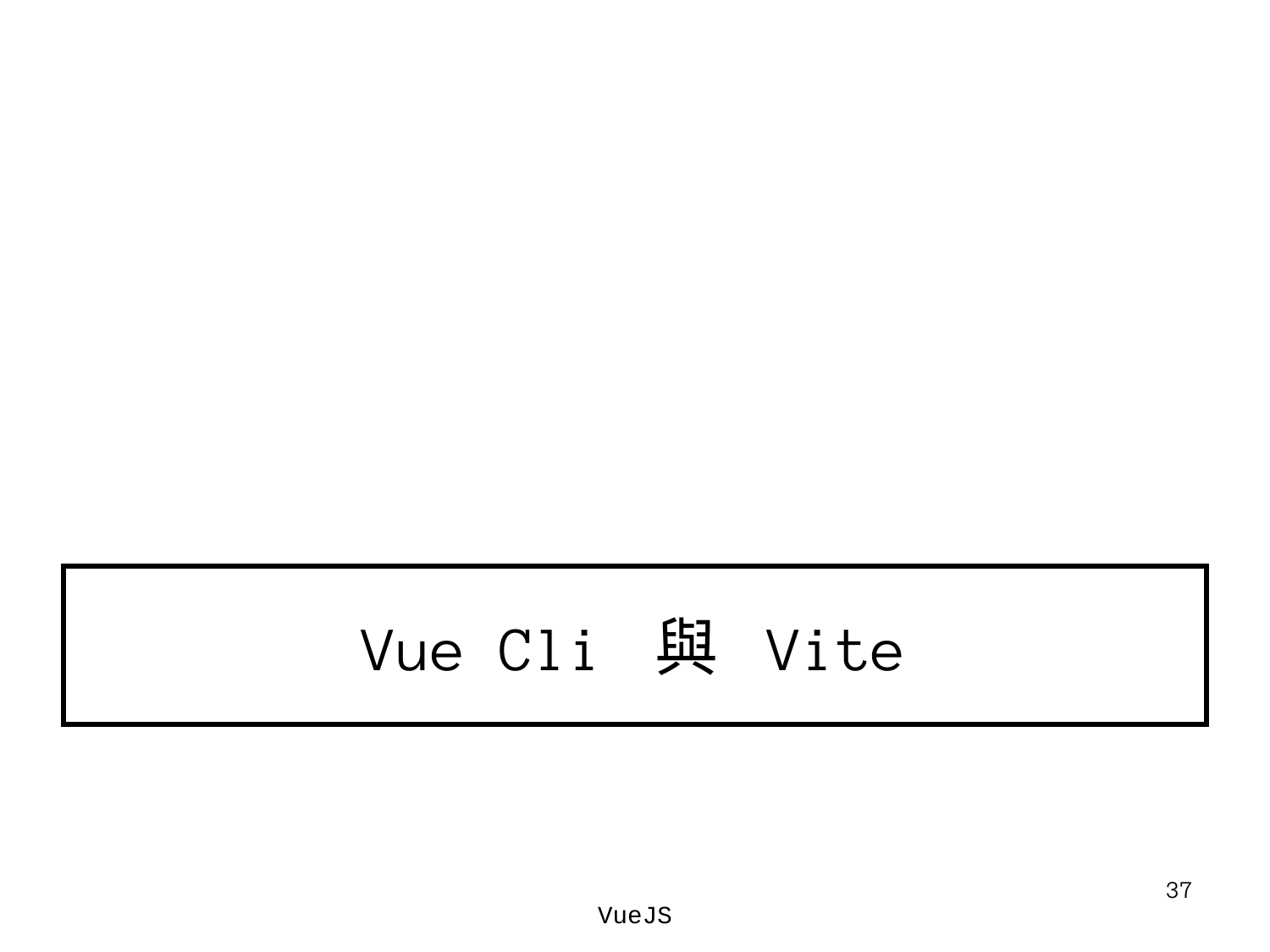

# Vue Cli 與 Vite
37
VueJS